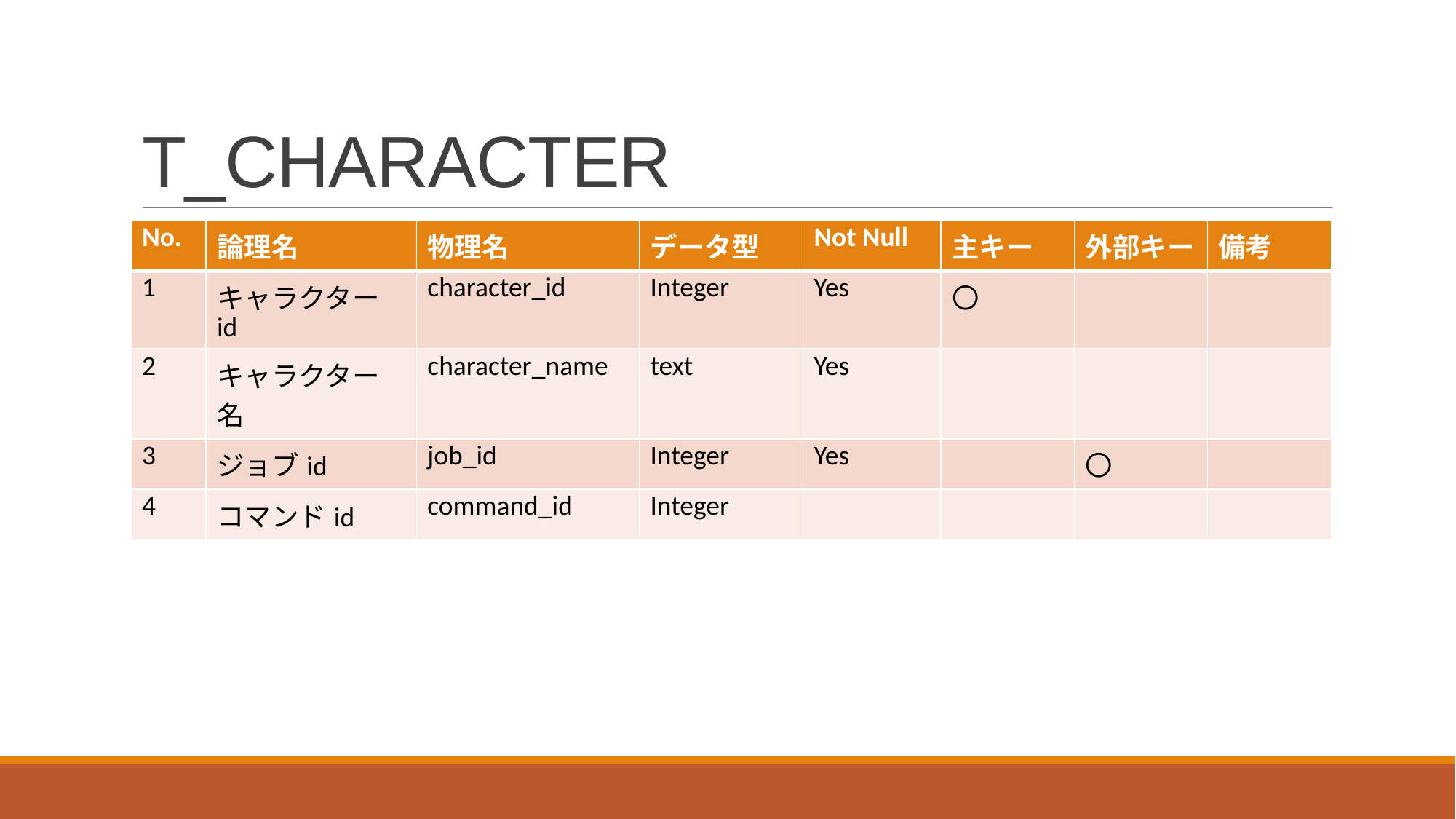

# T_CHARACTER
| No. | 論理名 | 物理名 | データ型 | Not Null | 主キー | 外部キー | 備考 |
| --- | --- | --- | --- | --- | --- | --- | --- |
| 1 | キャラクターid | character\_id | Integer | Yes | 〇 |  |  |
| 2 | キャラクター名 | character\_name | text | Yes |  |  |  |
| 3 | ジョブid | job\_id | Integer | Yes |  | 〇 |  |
| 4 | コマンドid | command\_id | Integer |  |  |  |  |